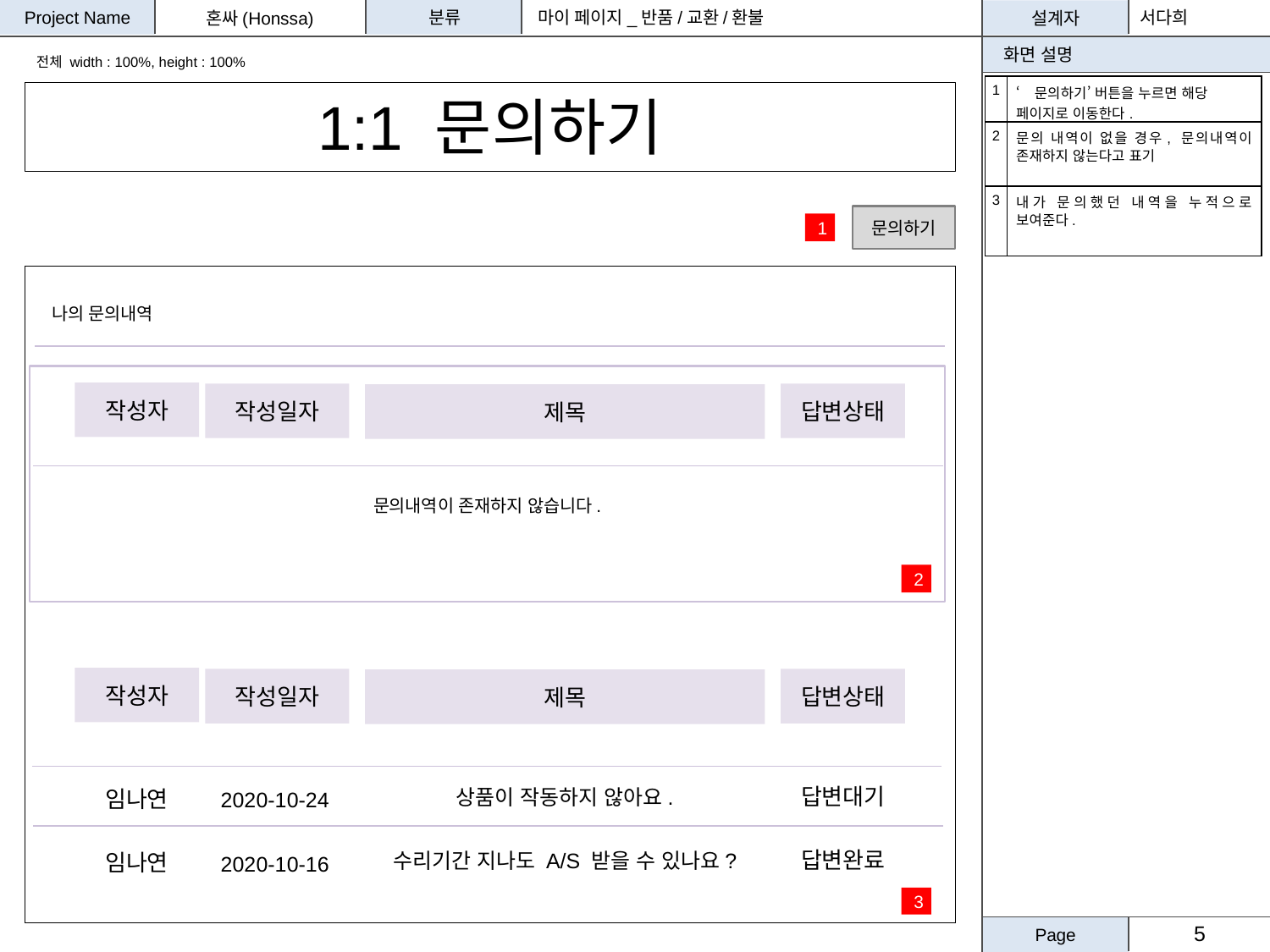

마이 페이지_반품/교환/환불
서다희
전체 width : 100%, height : 100%

| 1 | ‘문의하기’ 버튼을 누르면 해당 페이지로 이동한다. |
| --- | --- |
| 2 | 문의 내역이 없을 경우, 문의내역이 존재하지 않는다고 표기 |
| 3 | 내가 문의했던 내역을 누적으로 보여준다. |

1:1 문의하기
문의하기
1

나의 문의내역

문의내역이 존재하지 않습니다.
작성자
작성일자
답변상태
제목
2
작성자
작성일자
답변상태
제목
답변대기
상품이 작동하지 않아요.
임나연
2020-10-24
답변완료
수리기간 지나도 A/S 받을 수 있나요?
임나연
2020-10-16
3
5